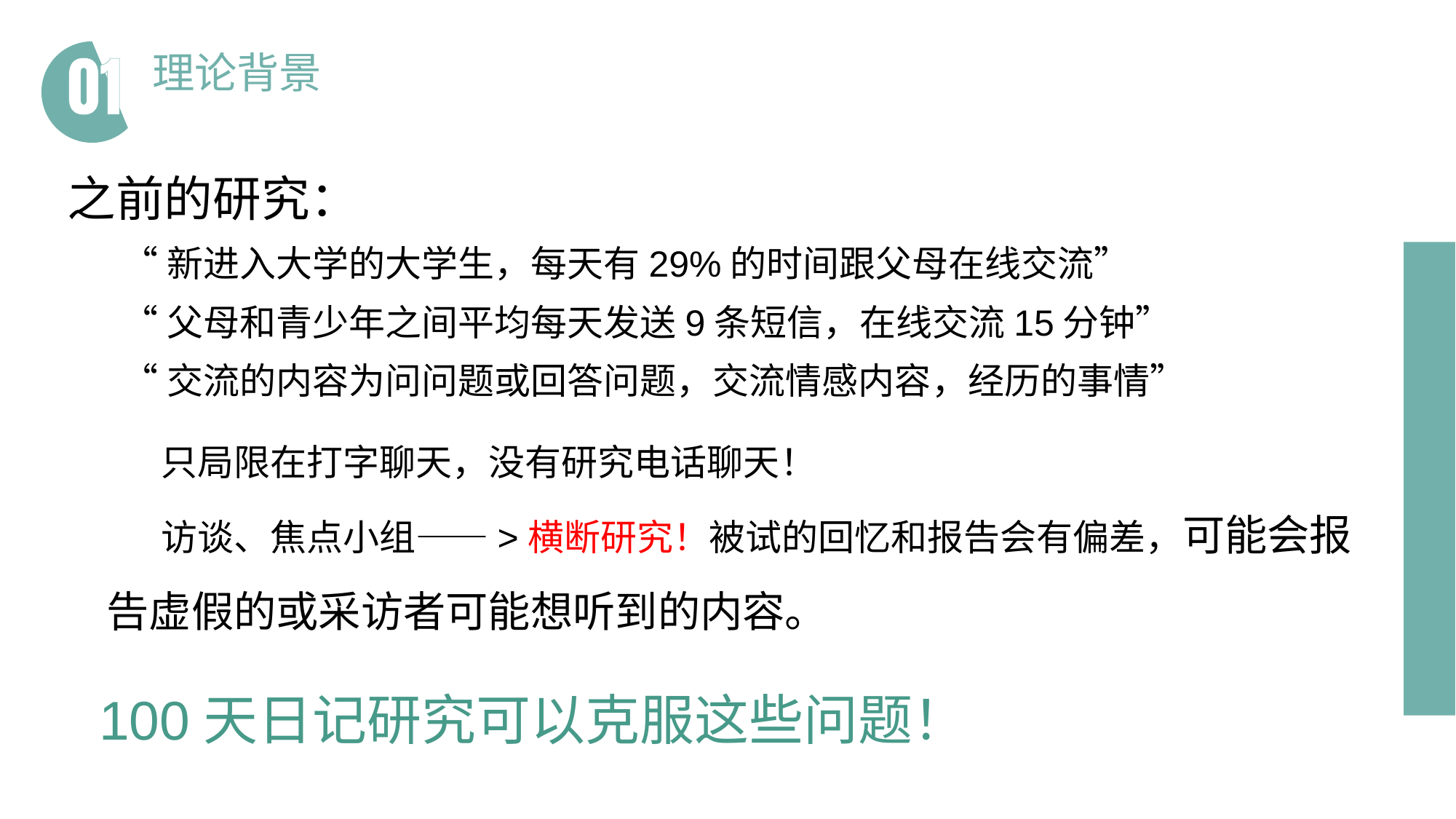

理论背景

01
之前的研究：
“新进入大学的大学生，每天有29%的时间跟父母在线交流”
“父母和青少年之间平均每天发送9条短信，在线交流15分钟”
“交流的内容为问问题或回答问题，交流情感内容，经历的事情”

只局限在打字聊天，没有研究电话聊天！
访谈、焦点小组——>横断研究！被试的回忆和报告会有偏差，可能会报告虚假的或采访者可能想听到的内容。

100天日记研究可以克服这些问题！